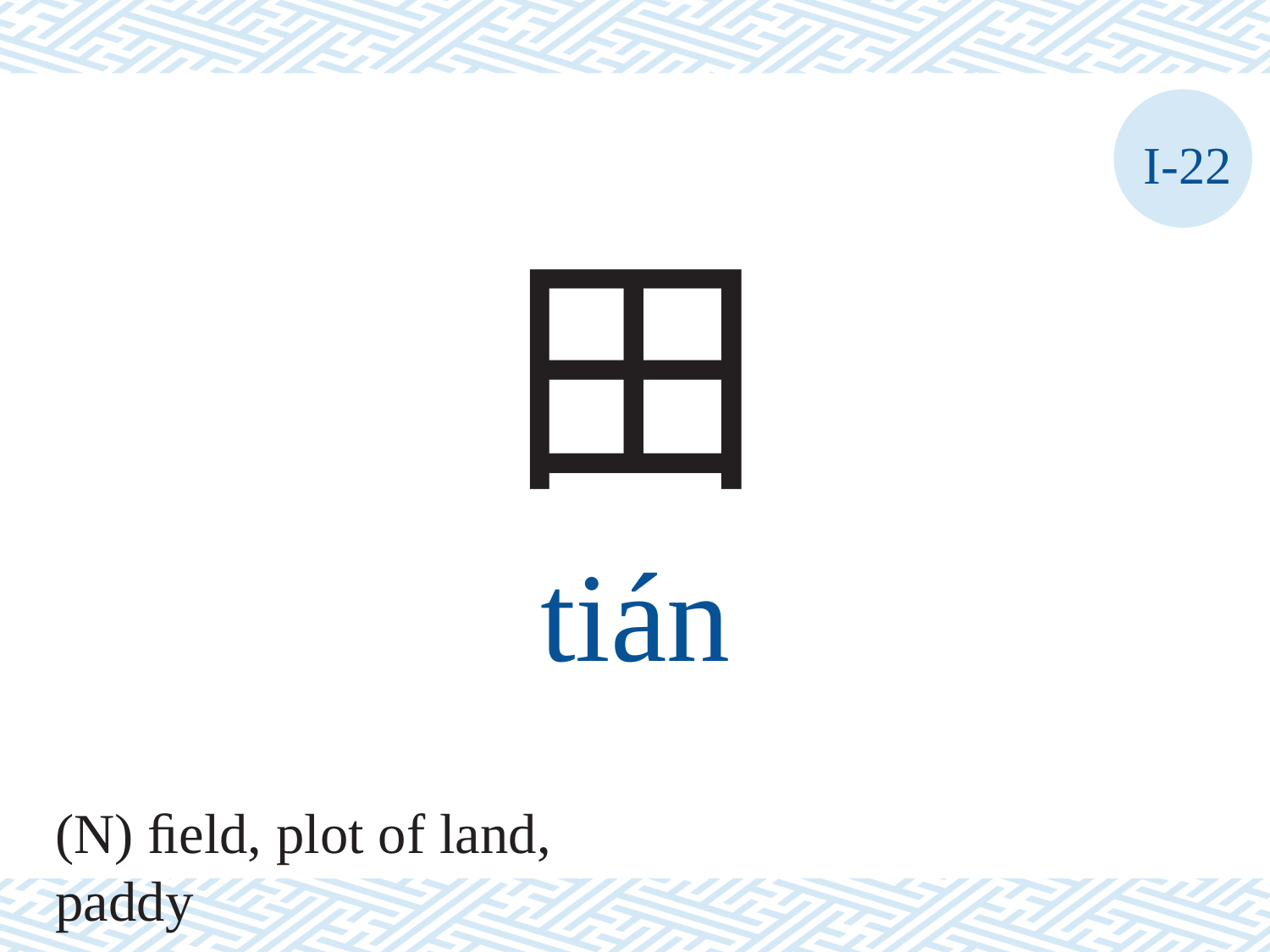

I-22
田
tián
(N) ﬁeld, plot of land, paddy